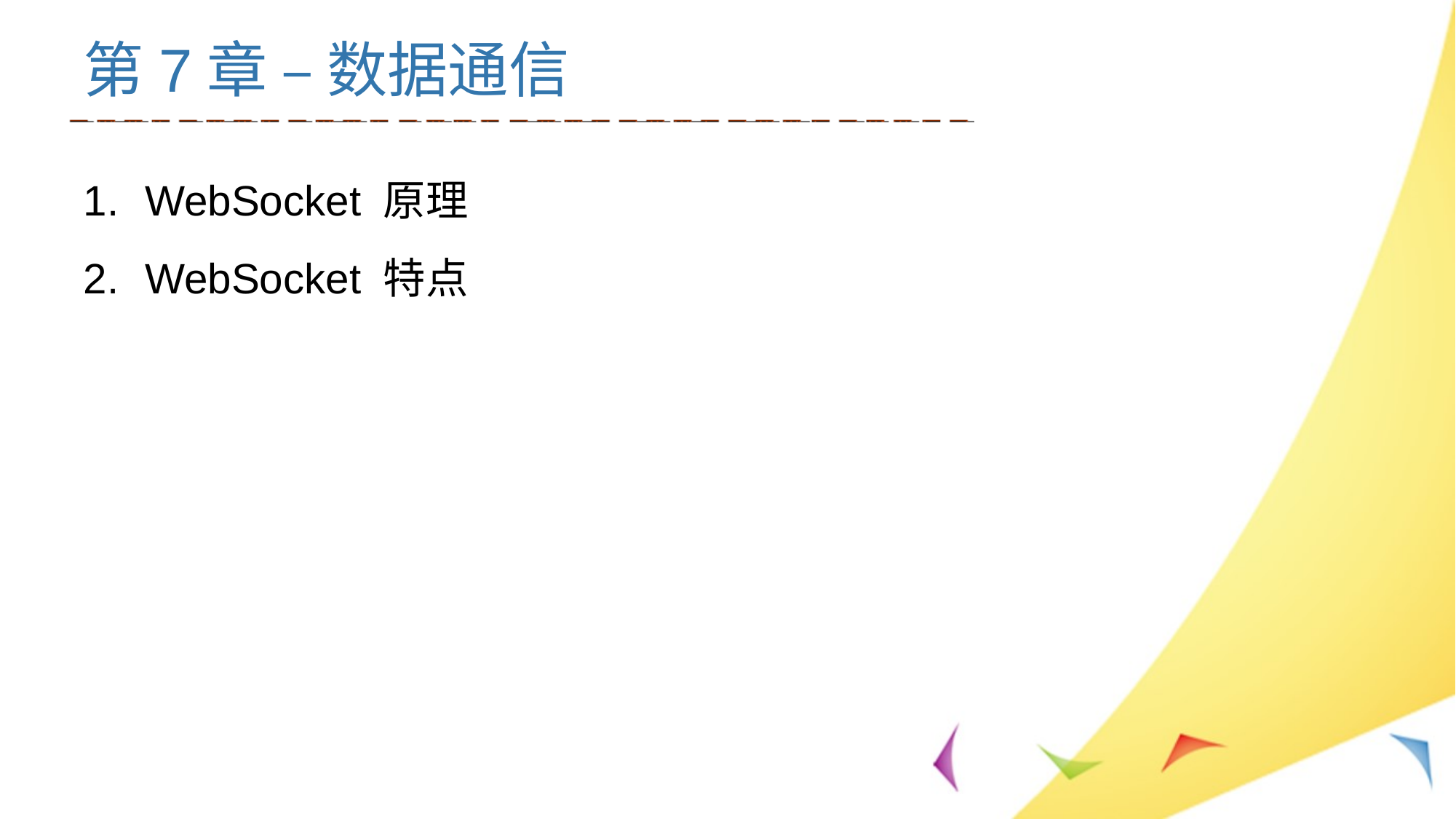

# 第7章 – 数据通信
WebSocket 原理
WebSocket 特点